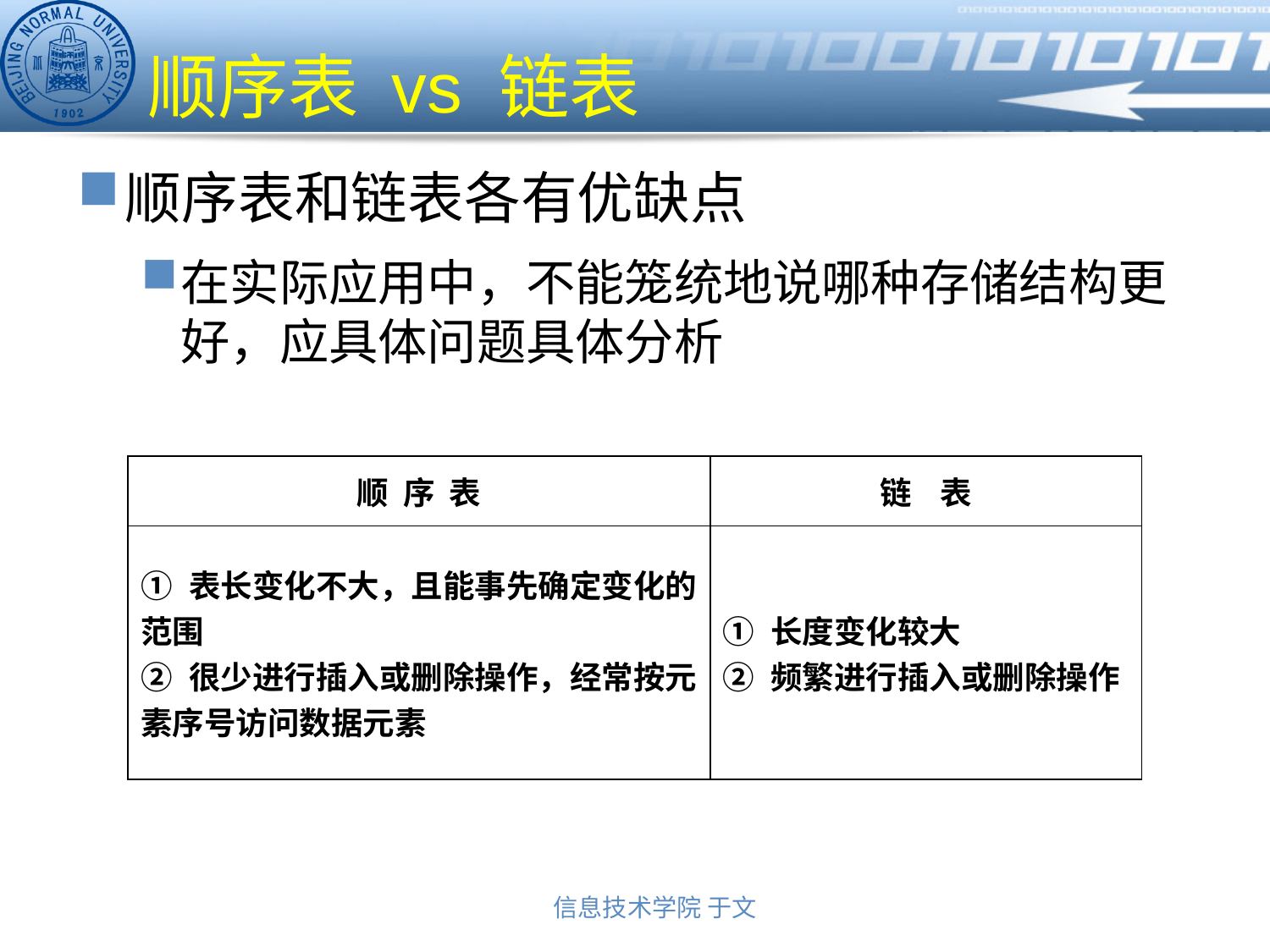

# 顺序表 vs 链表
顺序表和链表各有优缺点
在实际应用中，不能笼统地说哪种存储结构更好，应具体问题具体分析

| 顺 序 表 | 链 表 |
| --- | --- |
| ① 表长变化不大，且能事先确定变化的范围 ② 很少进行插入或删除操作，经常按元素序号访问数据元素 | ① 长度变化较大 ② 频繁进行插入或删除操作 |